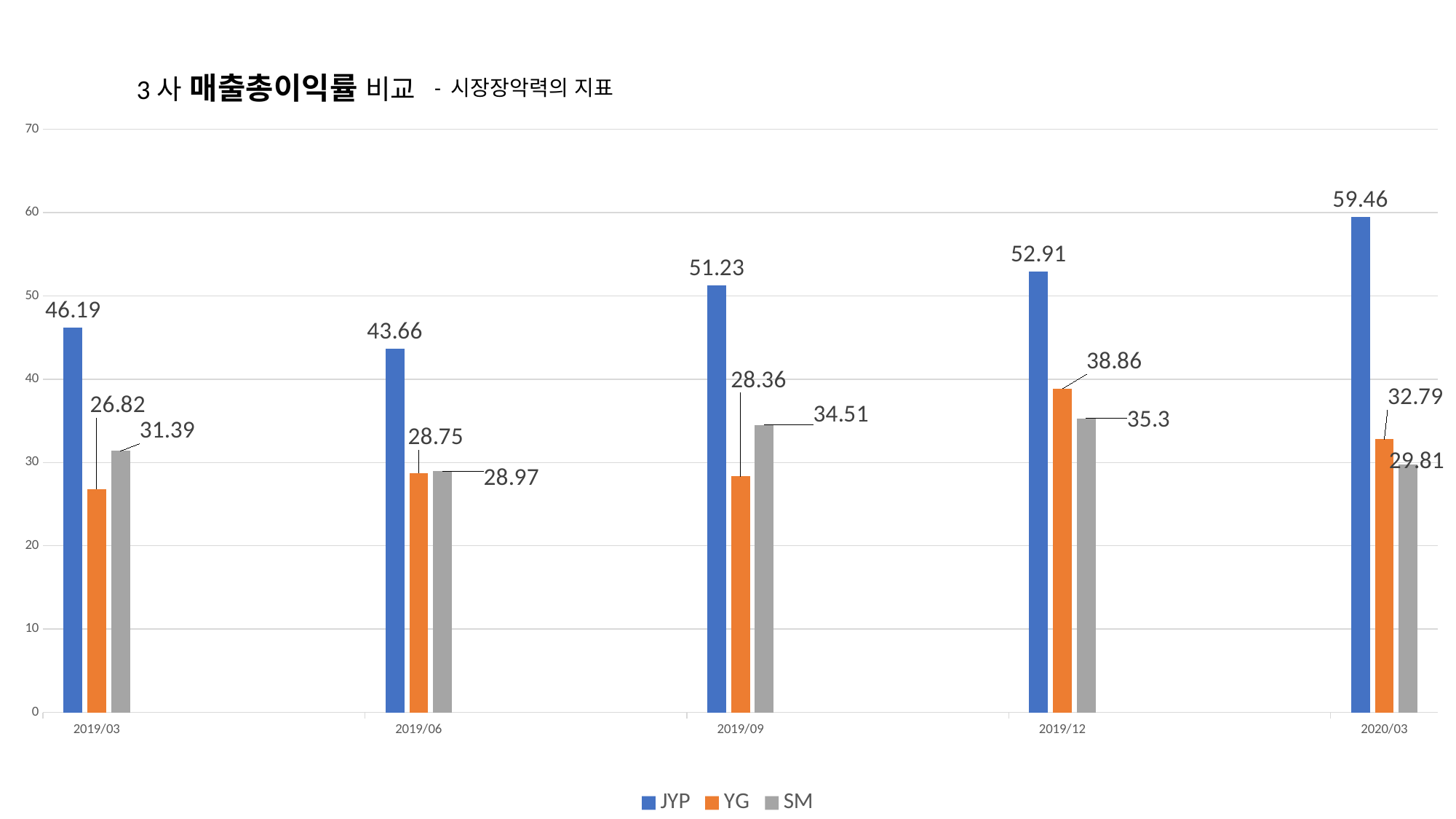

3사 매출총이익률 비교
- 시장장악력의 지표

### Chart

| Category |  |  |  |
|---|---|---|---|
| 43525 | 46.19 | 26.82 | 31.39 |
| 43617 | 43.66 | 28.75 | 28.97 |
| 43709 | 51.23 | 28.36 | 34.51 |
| 43800 | 52.91 | 38.86 | 35.3 |
| 43891 | 59.46 | 32.79 | 29.81 |